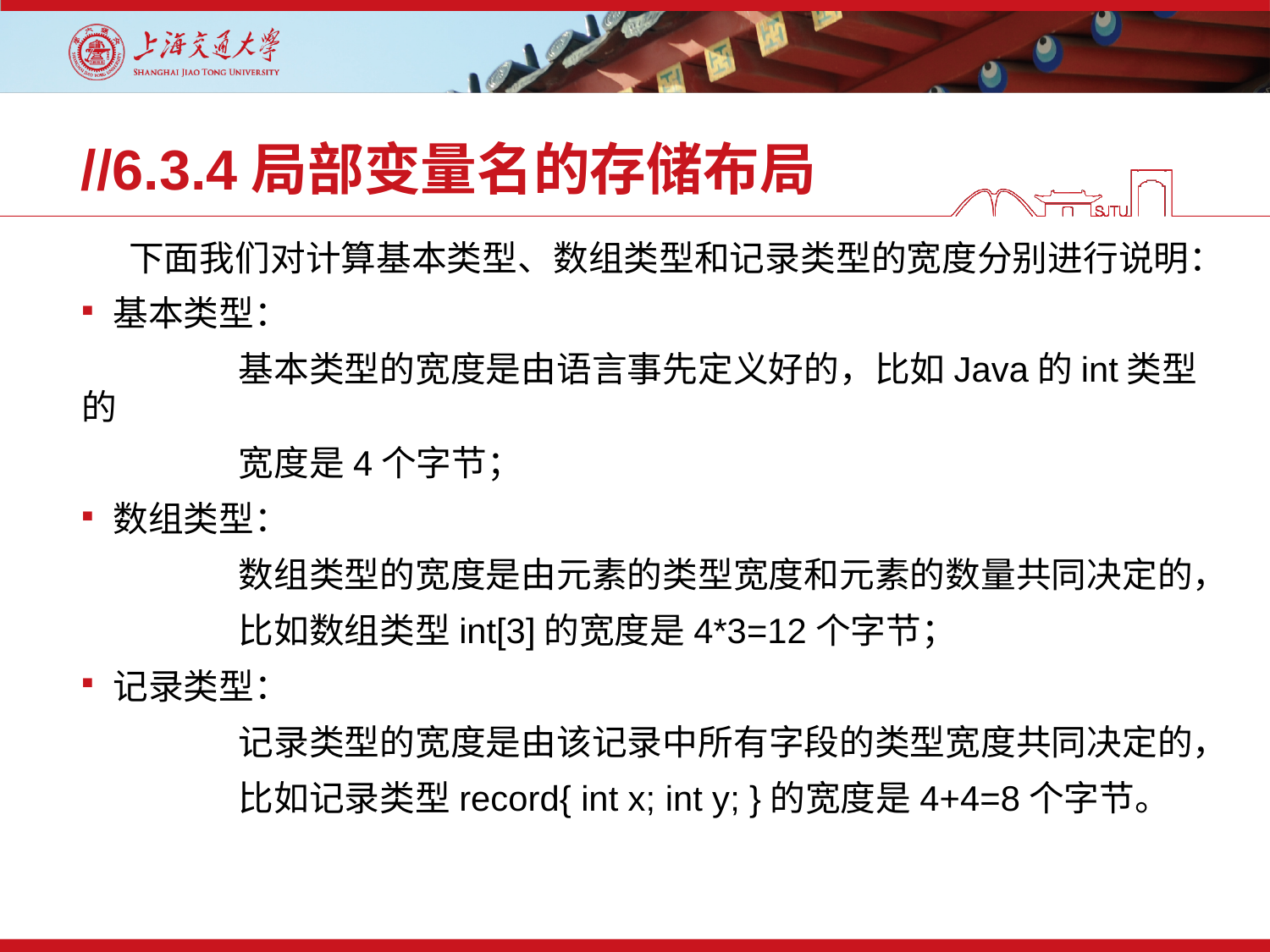

# //6.3.4局部变量名的存储布局
     下面我们对计算基本类型、数组类型和记录类型的宽度分别进行说明：
基本类型：
                   基本类型的宽度是由语言事先定义好的，比如Java的int类型的
                   宽度是4个字节；
数组类型：
                   数组类型的宽度是由元素的类型宽度和元素的数量共同决定的，
                   比如数组类型int[3]的宽度是4*3=12个字节；
记录类型：
                   记录类型的宽度是由该记录中所有字段的类型宽度共同决定的，
                   比如记录类型record{ int x; int y; }的宽度是4+4=8个字节。